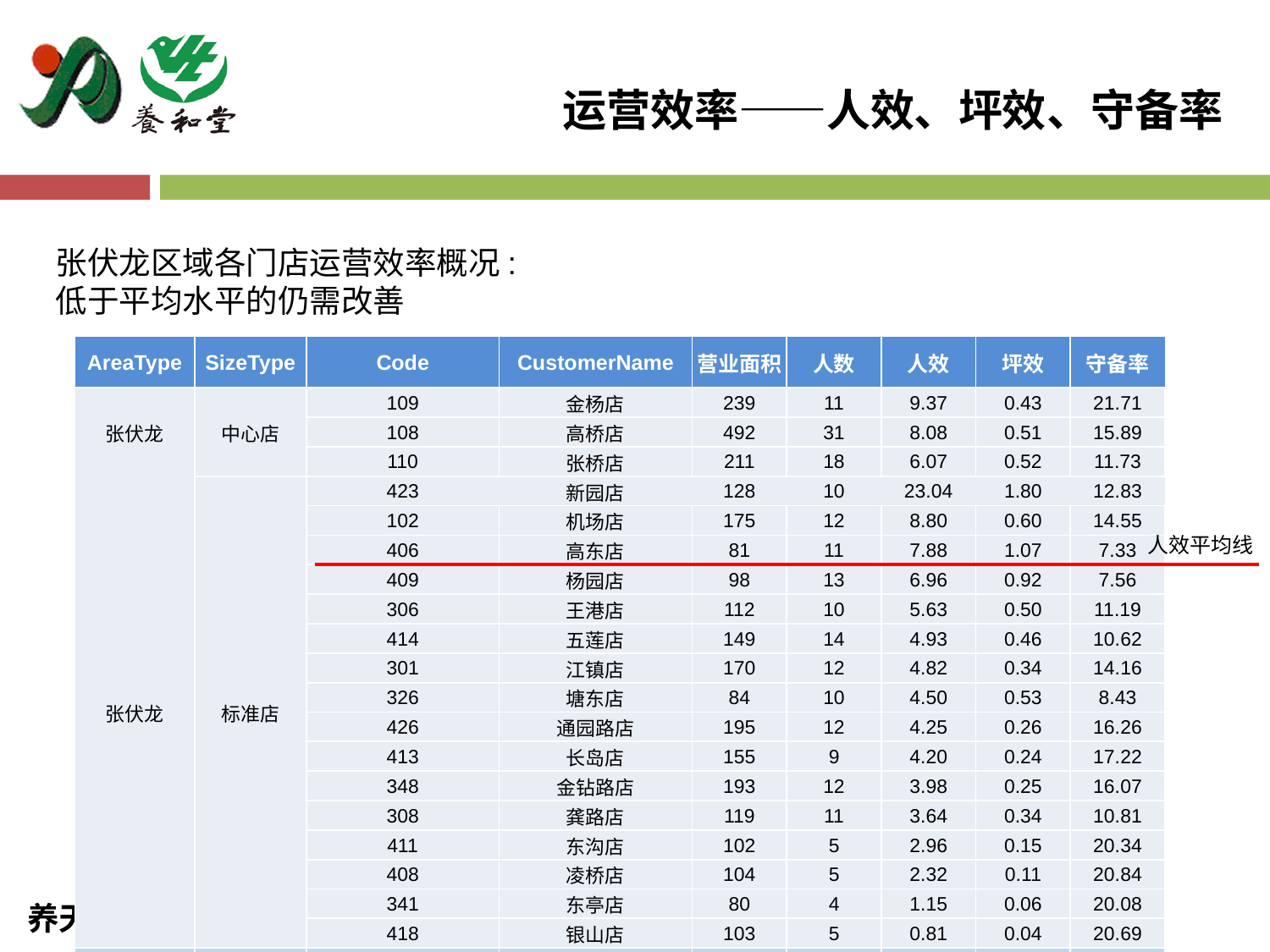

运营效率——人效、坪效、守备率
张伏龙区域各门店运营效率概况:
低于平均水平的仍需改善
| AreaType | SizeType | Code | CustomerName | 营业面积 | 人数 | 人效 | 坪效 | 守备率 |
| --- | --- | --- | --- | --- | --- | --- | --- | --- |
| 张伏龙 | 中心店 | 109 | 金杨店 | 239 | 11 | 9.37 | 0.43 | 21.71 |
|  |  | 108 | 高桥店 | 492 | 31 | 8.08 | 0.51 | 15.89 |
|  |  | 110 | 张桥店 | 211 | 18 | 6.07 | 0.52 | 11.73 |
| 张伏龙 | 标准店 | 423 | 新园店 | 128 | 10 | 23.04 | 1.80 | 12.83 |
|  |  | 102 | 机场店 | 175 | 12 | 8.80 | 0.60 | 14.55 |
|  |  | 406 | 高东店 | 81 | 11 | 7.88 | 1.07 | 7.33 |
|  |  | 409 | 杨园店 | 98 | 13 | 6.96 | 0.92 | 7.56 |
|  |  | 306 | 王港店 | 112 | 10 | 5.63 | 0.50 | 11.19 |
|  |  | 414 | 五莲店 | 149 | 14 | 4.93 | 0.46 | 10.62 |
|  |  | 301 | 江镇店 | 170 | 12 | 4.82 | 0.34 | 14.16 |
|  |  | 326 | 塘东店 | 84 | 10 | 4.50 | 0.53 | 8.43 |
|  |  | 426 | 通园路店 | 195 | 12 | 4.25 | 0.26 | 16.26 |
|  |  | 413 | 长岛店 | 155 | 9 | 4.20 | 0.24 | 17.22 |
|  |  | 348 | 金钻路店 | 193 | 12 | 3.98 | 0.25 | 16.07 |
|  |  | 308 | 龚路店 | 119 | 11 | 3.64 | 0.34 | 10.81 |
|  |  | 411 | 东沟店 | 102 | 5 | 2.96 | 0.15 | 20.34 |
|  |  | 408 | 凌桥店 | 104 | 5 | 2.32 | 0.11 | 20.84 |
|  |  | 341 | 东亭店 | 80 | 4 | 1.15 | 0.06 | 20.08 |
|  |  | 418 | 银山店 | 103 | 5 | 0.81 | 0.04 | 20.69 |
| 小计 |  |  |  | 157 | 11 | 5.97 | 0.48 | 14.65 |
人效平均线